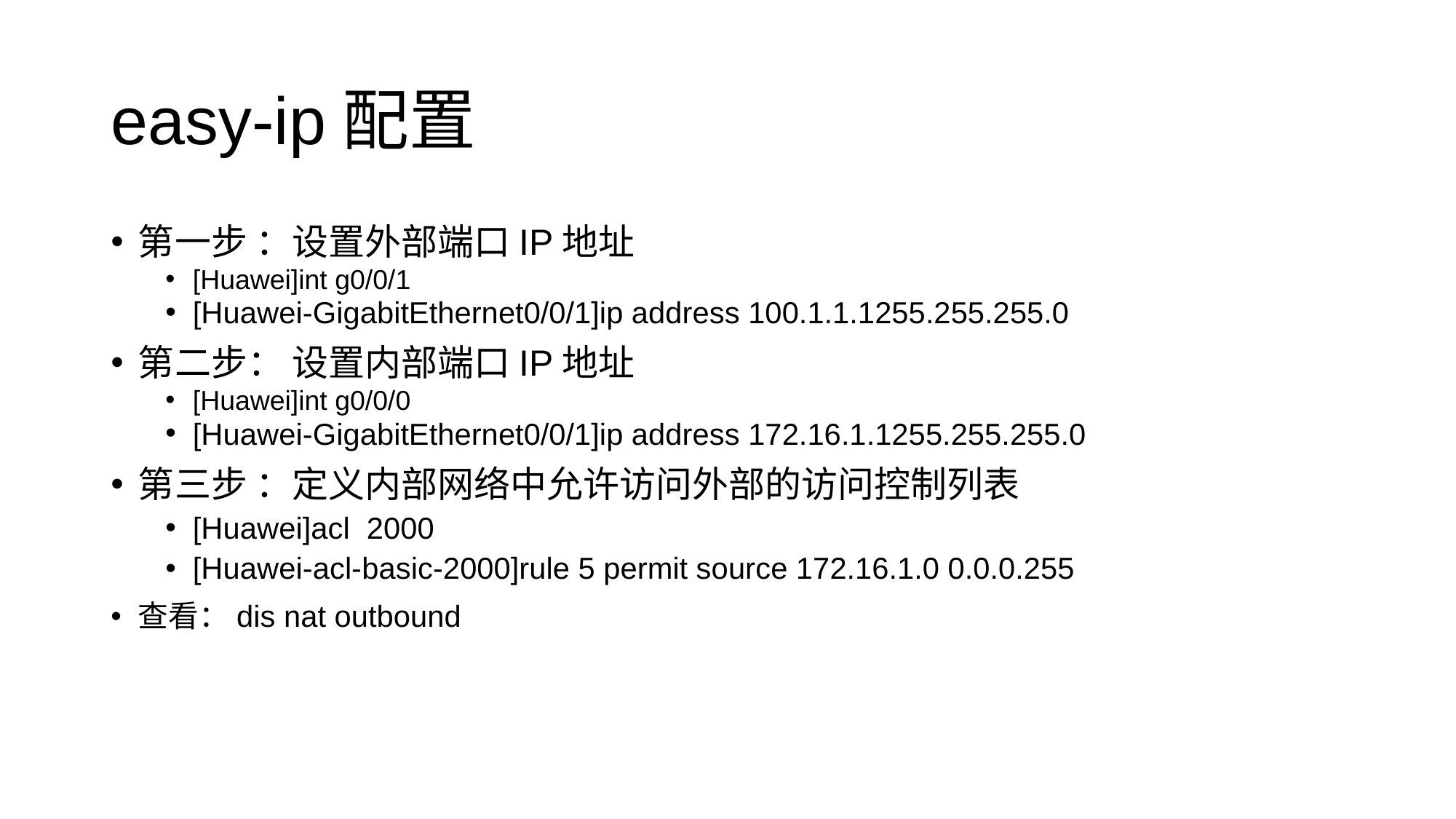

# easy-ip配置
第一步 ：设置外部端口IP地址
[Huawei]int g0/0/1
[Huawei-GigabitEthernet0/0/1]ip address 100.1.1.1255.255.255.0
第二步： 设置内部端口IP地址
[Huawei]int g0/0/0
[Huawei-GigabitEthernet0/0/1]ip address 172.16.1.1255.255.255.0
第三步 ：定义内部网络中允许访问外部的访问控制列表
[Huawei]acl  2000
[Huawei-acl-basic-2000]rule 5 permit source 172.16.1.0 0.0.0.255
查看：dis nat outbound